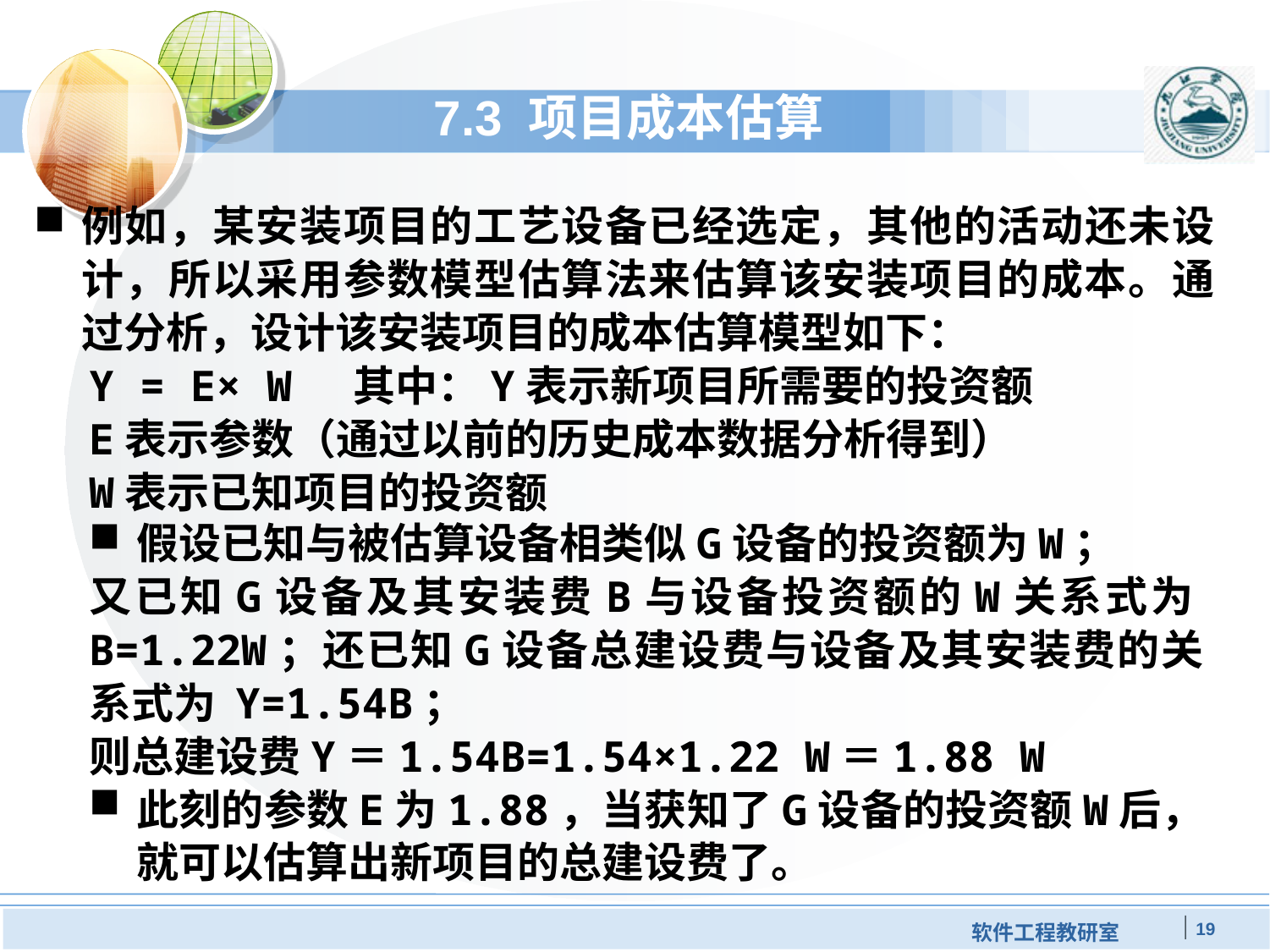

# 7.3 项目成本估算
例如，某安装项目的工艺设备已经选定，其他的活动还未设计，所以采用参数模型估算法来估算该安装项目的成本。通过分析，设计该安装项目的成本估算模型如下：
Y = E× W  其中：Y表示新项目所需要的投资额
E表示参数（通过以前的历史成本数据分析得到）
W表示已知项目的投资额
假设已知与被估算设备相类似G设备的投资额为W；
又已知G设备及其安装费B与设备投资额的W关系式为B=1.22W；还已知G设备总建设费与设备及其安装费的关系式为 Y=1.54B；
则总建设费Y＝1.54B=1.54×1.22 W＝1.88 W
此刻的参数E为1.88，当获知了G设备的投资额W后，就可以估算出新项目的总建设费了。